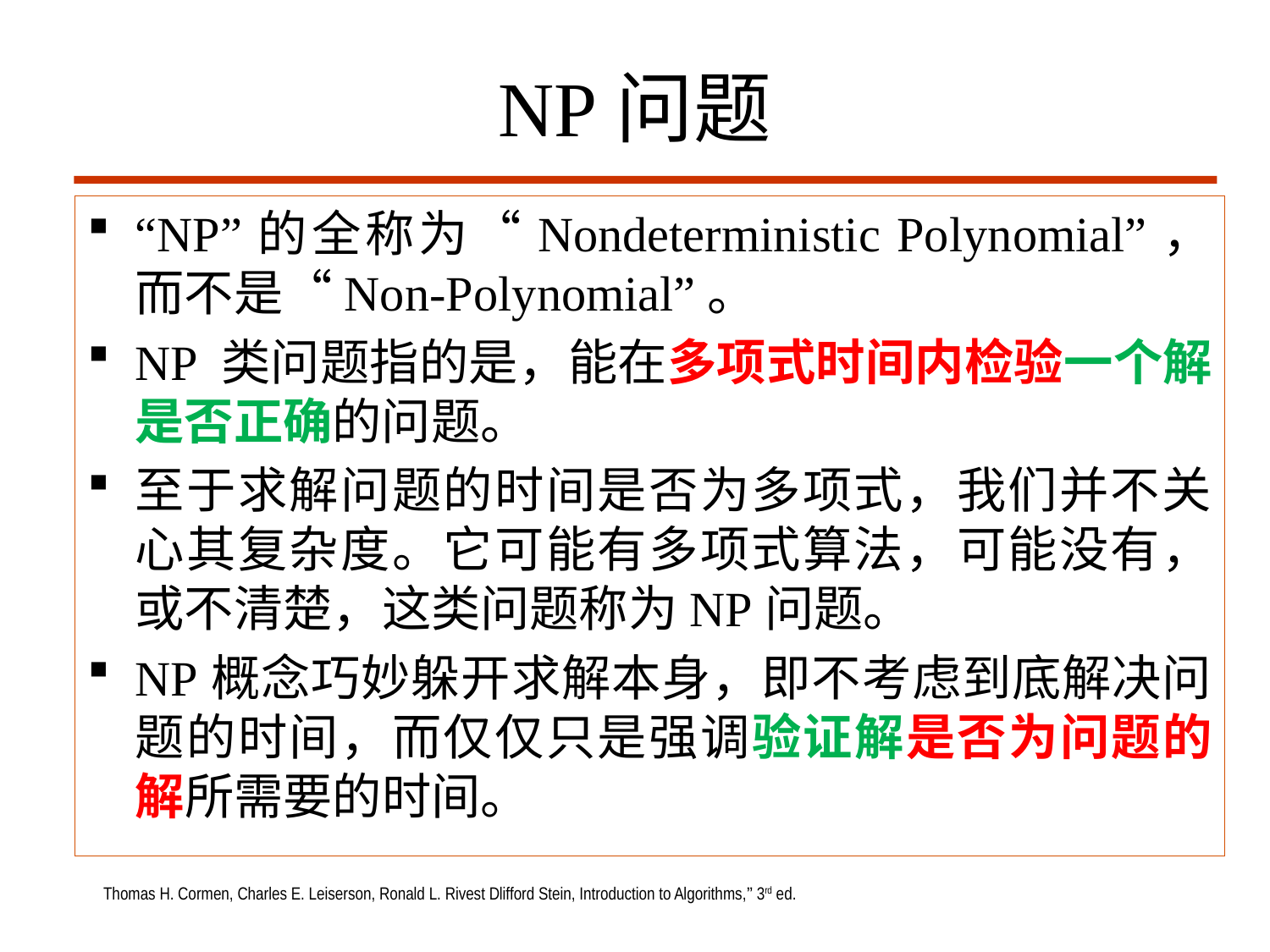

# NP问题
“NP”的全称为“Nondeterministic Polynomial”，而不是“Non-Polynomial”。
NP 类问题指的是，能在多项式时间内检验一个解是否正确的问题。
至于求解问题的时间是否为多项式，我们并不关心其复杂度。它可能有多项式算法，可能没有，或不清楚，这类问题称为NP问题。
NP概念巧妙躲开求解本身，即不考虑到底解决问题的时间，而仅仅只是强调验证解是否为问题的解所需要的时间。